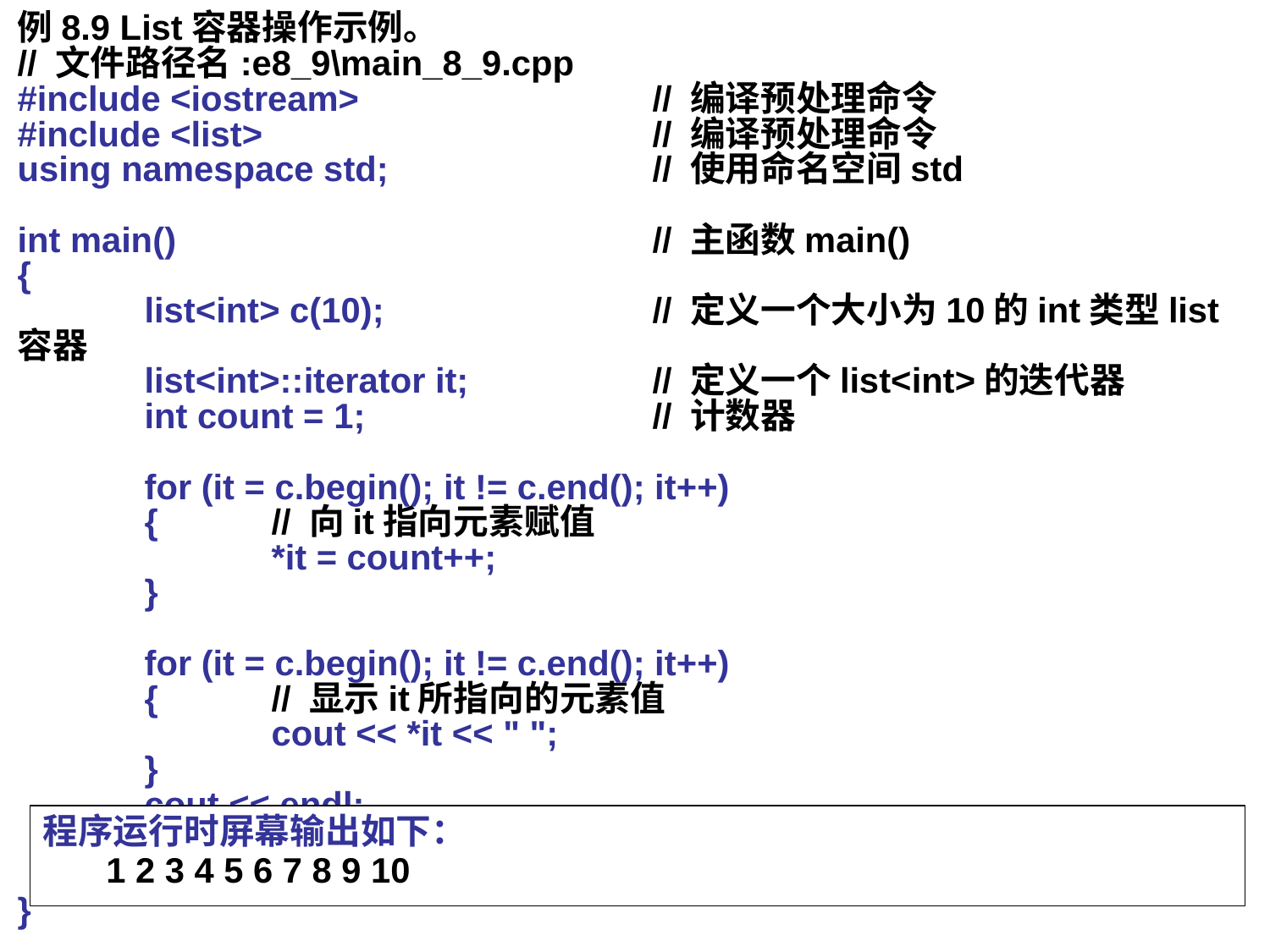

例8.9 List容器操作示例。
// 文件路径名:e8_9\main_8_9.cpp
#include <iostream>               		// 编译预处理命令
#include <list>				// 编译预处理命令
using namespace std;			// 使用命名空间std

int main()				// 主函数main()
{
	list<int> c(10);			// 定义一个大小为10的int类型list容器
	list<int>::iterator it;		// 定义一个list<int>的迭代器
	int count = 1;			// 计数器

	for (it = c.begin(); it != c.end(); it++)
	{	// 向it指向元素赋值
		*it = count++;
	}

	for (it = c.begin(); it != c.end(); it++)
	{	// 显示it所指向的元素值
		cout << *it << " ";
	}
	cout << endl;

	return 0;               		// 返回值0, 返回操作系统
}
程序运行时屏幕输出如下：
1 2 3 4 5 6 7 8 9 10